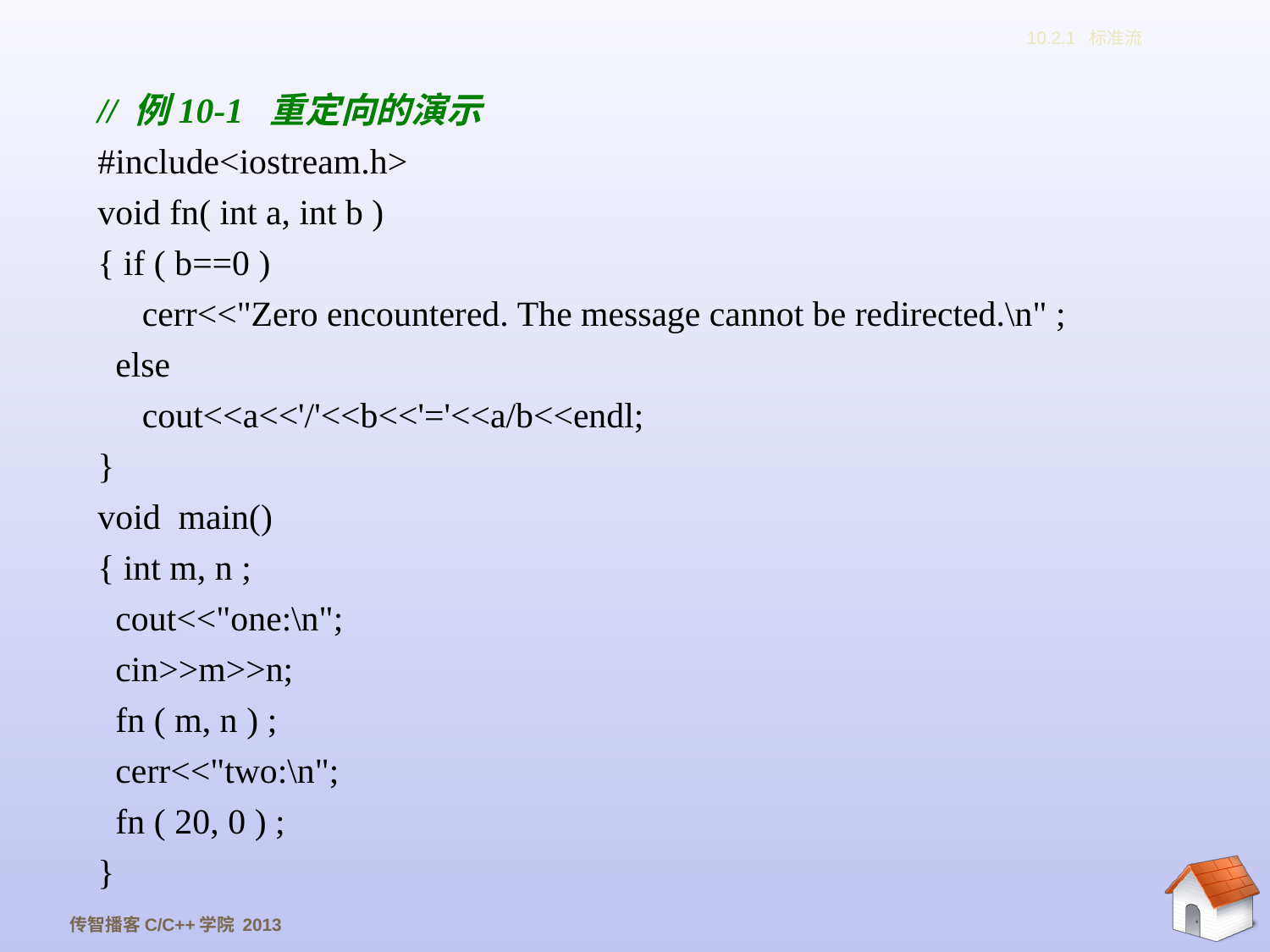

10.2.1  标准流
// 例10-1  重定向的演示
#include<iostream.h>
void fn( int a, int b )
{ if ( b==0 )
     cerr<<"Zero encountered. The message cannot be redirected.\n" ;
  else
     cout<<a<<'/'<<b<<'='<<a/b<<endl;
}
void  main()
{ int m, n ;
  cout<<"one:\n";
  cin>>m>>n;
  fn ( m, n ) ;
  cerr<<"two:\n";
  fn ( 20, 0 ) ;
}